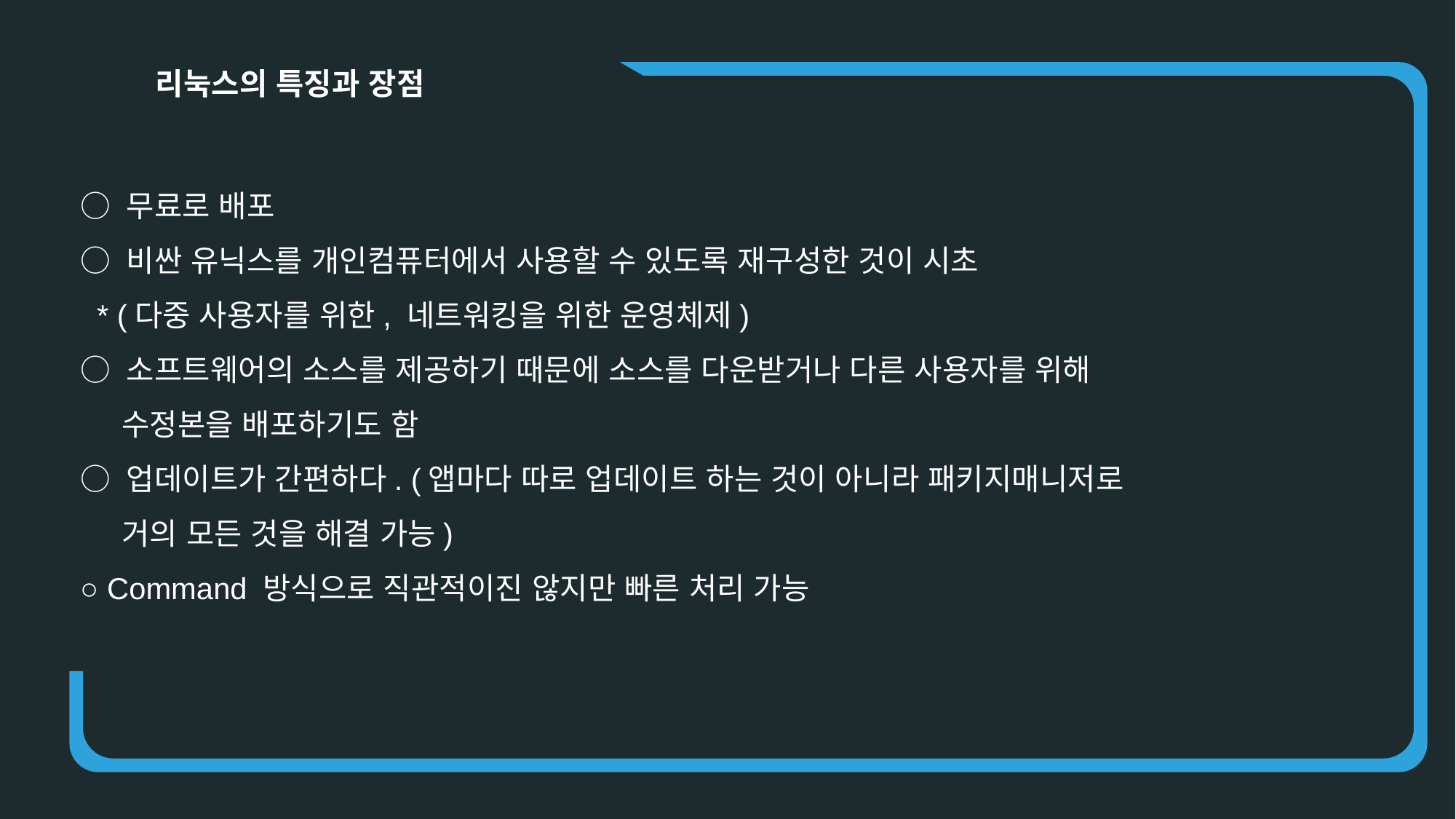

리눅스의 특징과 장점

○ 무료로 배포
○ 비싼 유닉스를 개인컴퓨터에서 사용할 수 있도록 재구성한 것이 시초
  * (다중 사용자를 위한, 네트워킹을 위한 운영체제)
○ 소프트웨어의 소스를 제공하기 때문에 소스를 다운받거나 다른 사용자를 위해
    수정본을 배포하기도 함
○ 업데이트가 간편하다. (앱마다 따로 업데이트 하는 것이 아니라 패키지매니저로
    거의 모든 것을 해결 가능)
○ Command 방식으로 직관적이진 않지만 빠른 처리 가능